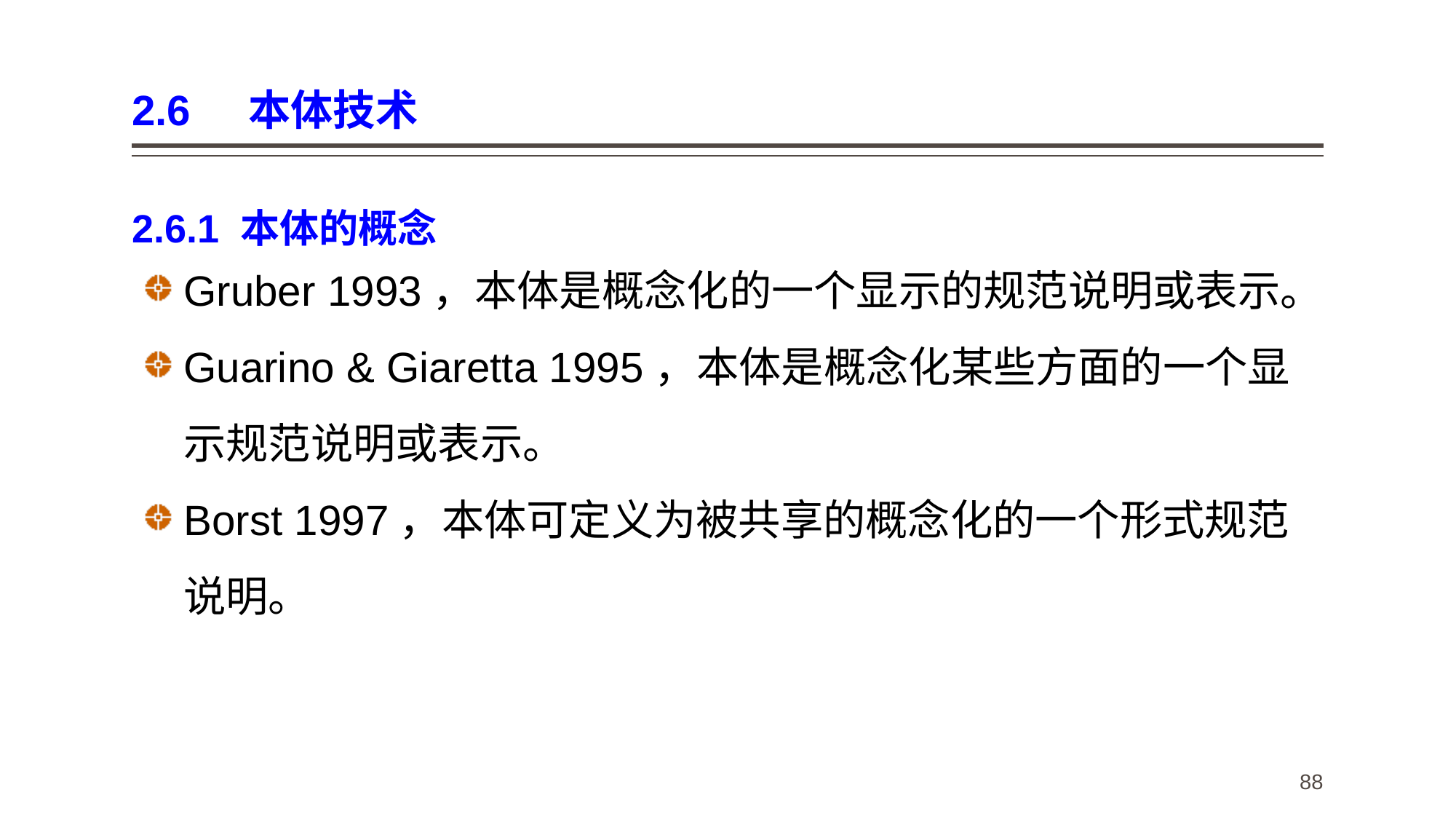

# 2.6    本体技术
2.6.1 本体的概念
Gruber 1993，本体是概念化的一个显示的规范说明或表示。
Guarino & Giaretta 1995，本体是概念化某些方面的一个显示规范说明或表示。
Borst 1997，本体可定义为被共享的概念化的一个形式规范说明。
88